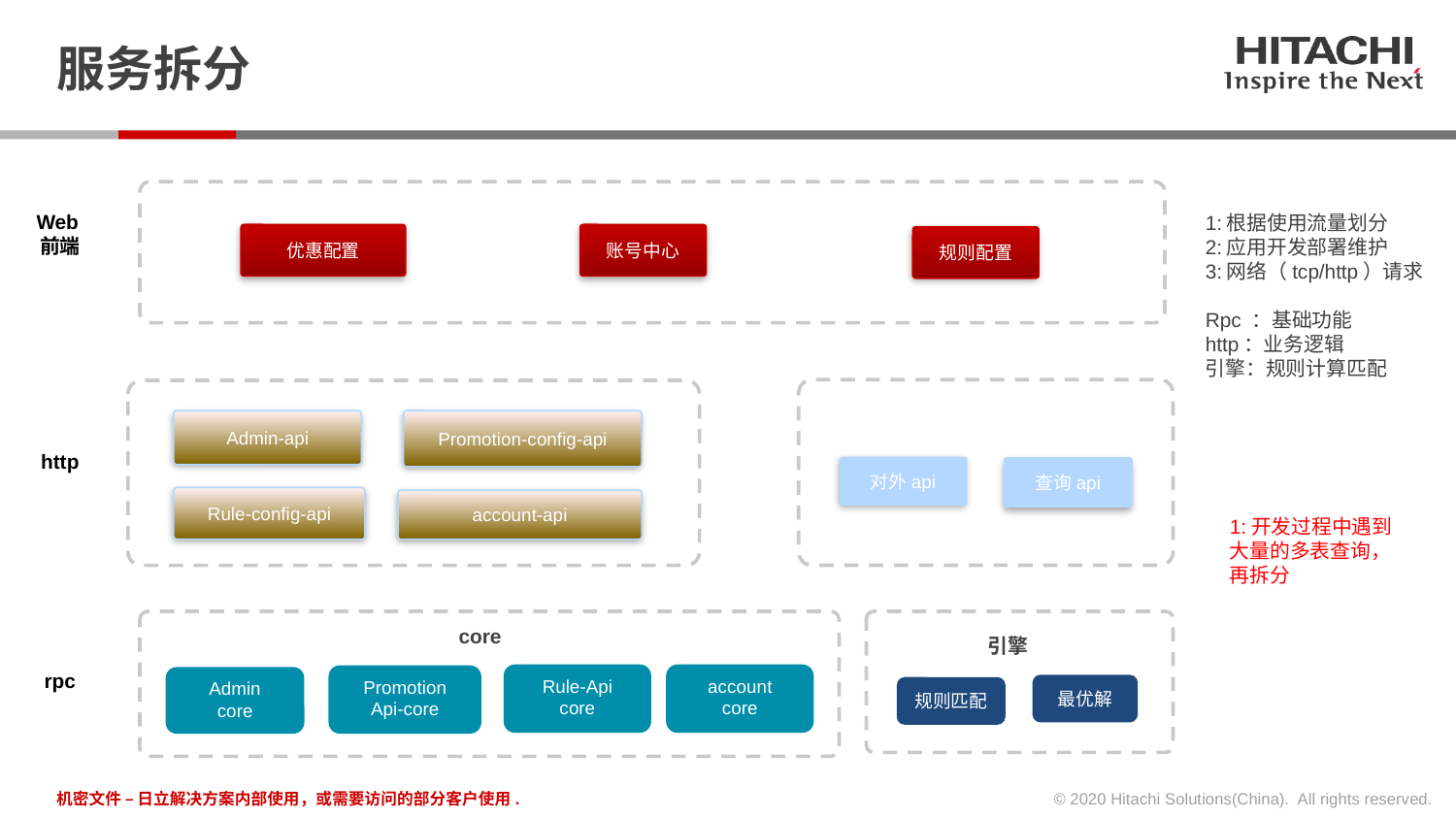

# 服务拆分

Web前端
1:根据使用流量划分
2:应用开发部署维护
3:网络（tcp/http）请求

Rpc ：基础功能
http：业务逻辑
引擎：规则计算匹配
优惠配置
账号中心
规则配置

Promotion-config-api
Admin-api
http
对外api
查询api
Rule-config-api
account-api
1:开发过程中遇到大量的多表查询，再拆分

core
引擎
rpc
account
core
Rule-Api
core
Promotion
Api-core
Admin
core
最优解
规则匹配